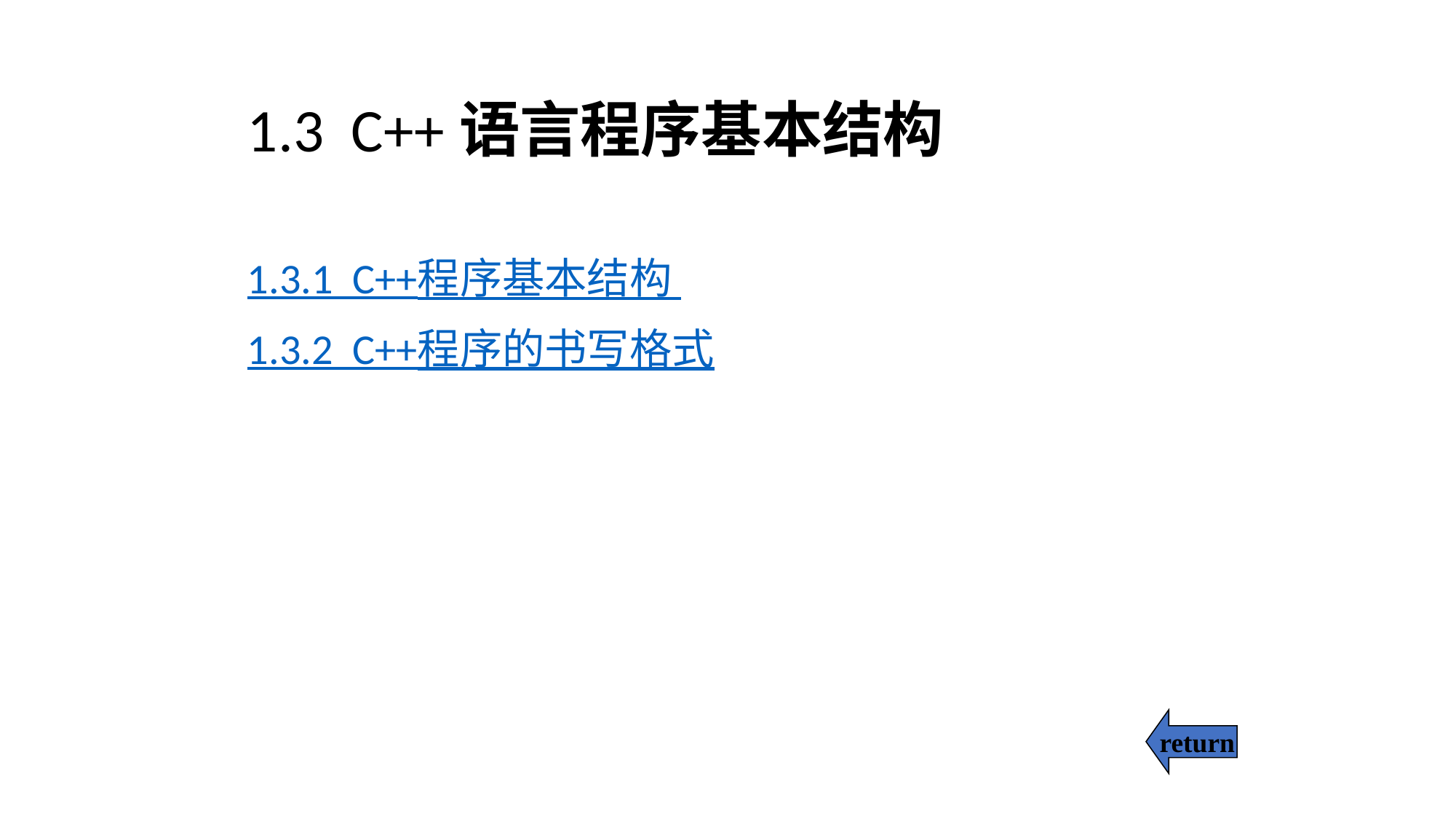

# 1.3  C++语言程序基本结构
1.3.1  C++程序基本结构
1.3.2  C++程序的书写格式
return